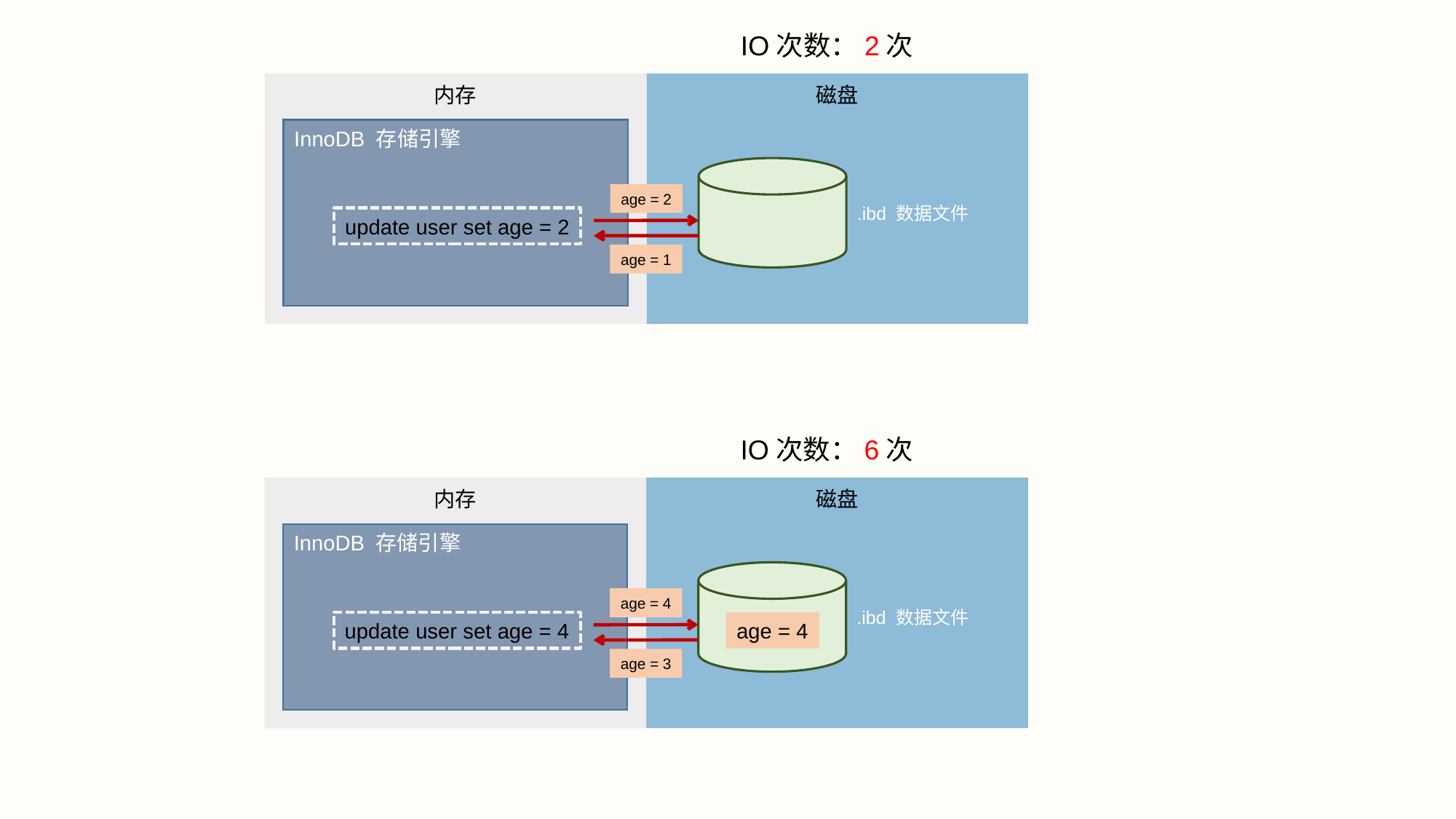

IO次数：2次

内存
磁盘

InnoDB 存储引擎

.ibd 数据文件
age = 2
update user set age = 2
age = 1
IO次数：6次

内存
磁盘

InnoDB 存储引擎

.ibd 数据文件
age = 4
update user set age = 4
age = 4
age = 3